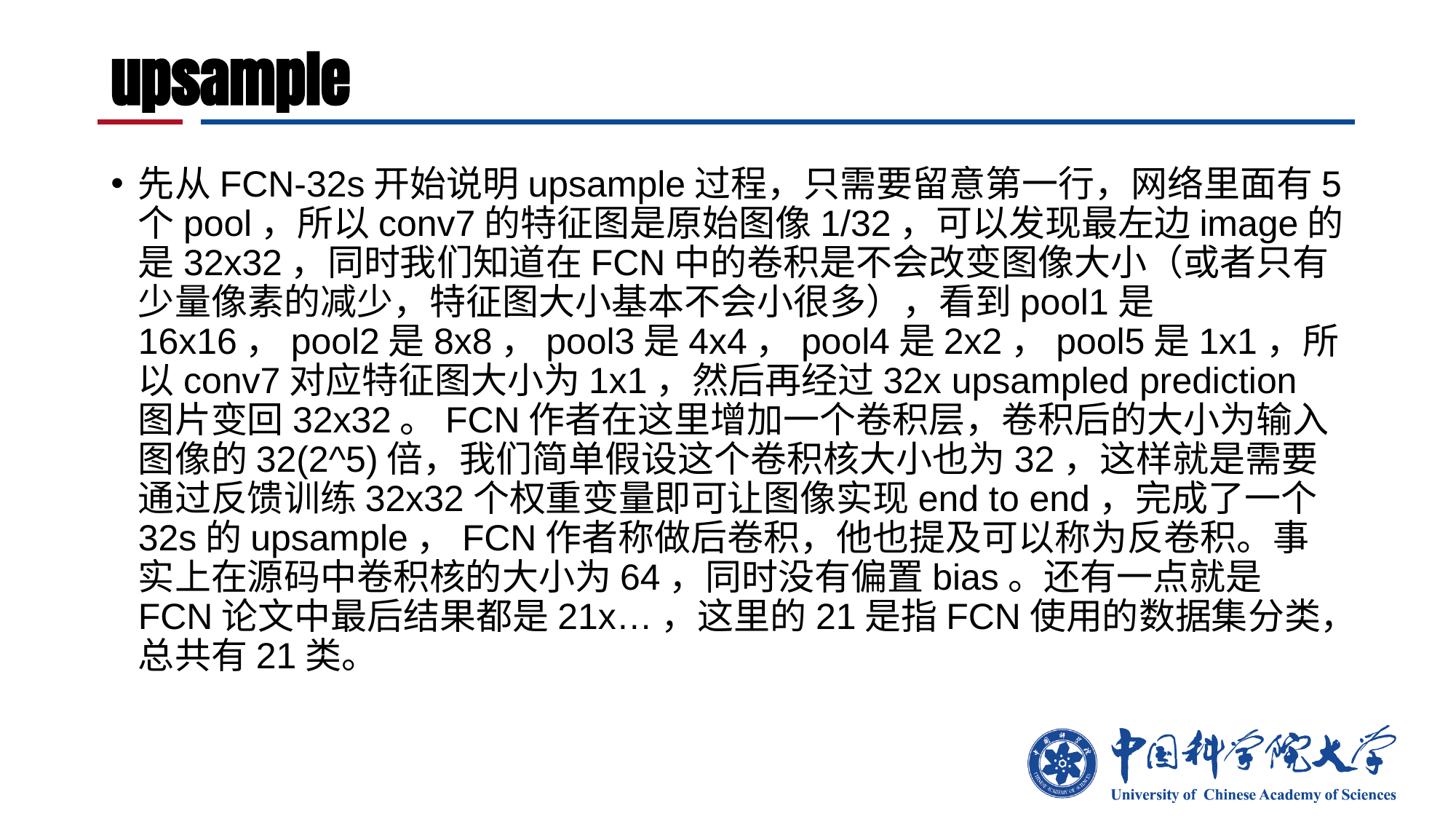

# upsample
先从FCN-32s开始说明upsample过程，只需要留意第一行，网络里面有5个pool，所以conv7的特征图是原始图像1/32，可以发现最左边image的是32x32，同时我们知道在FCN中的卷积是不会改变图像大小（或者只有少量像素的减少，特征图大小基本不会小很多），看到pool1是16x16，pool2是8x8，pool3是4x4，pool4是2x2，pool5是1x1，所以conv7对应特征图大小为1x1，然后再经过32x upsampled prediction 图片变回32x32。FCN作者在这里增加一个卷积层，卷积后的大小为输入图像的32(2^5)倍，我们简单假设这个卷积核大小也为32，这样就是需要通过反馈训练32x32个权重变量即可让图像实现end to end，完成了一个32s的upsample，FCN作者称做后卷积，他也提及可以称为反卷积。事实上在源码中卷积核的大小为64，同时没有偏置bias。还有一点就是FCN论文中最后结果都是21x…，这里的21是指FCN使用的数据集分类，总共有21类。